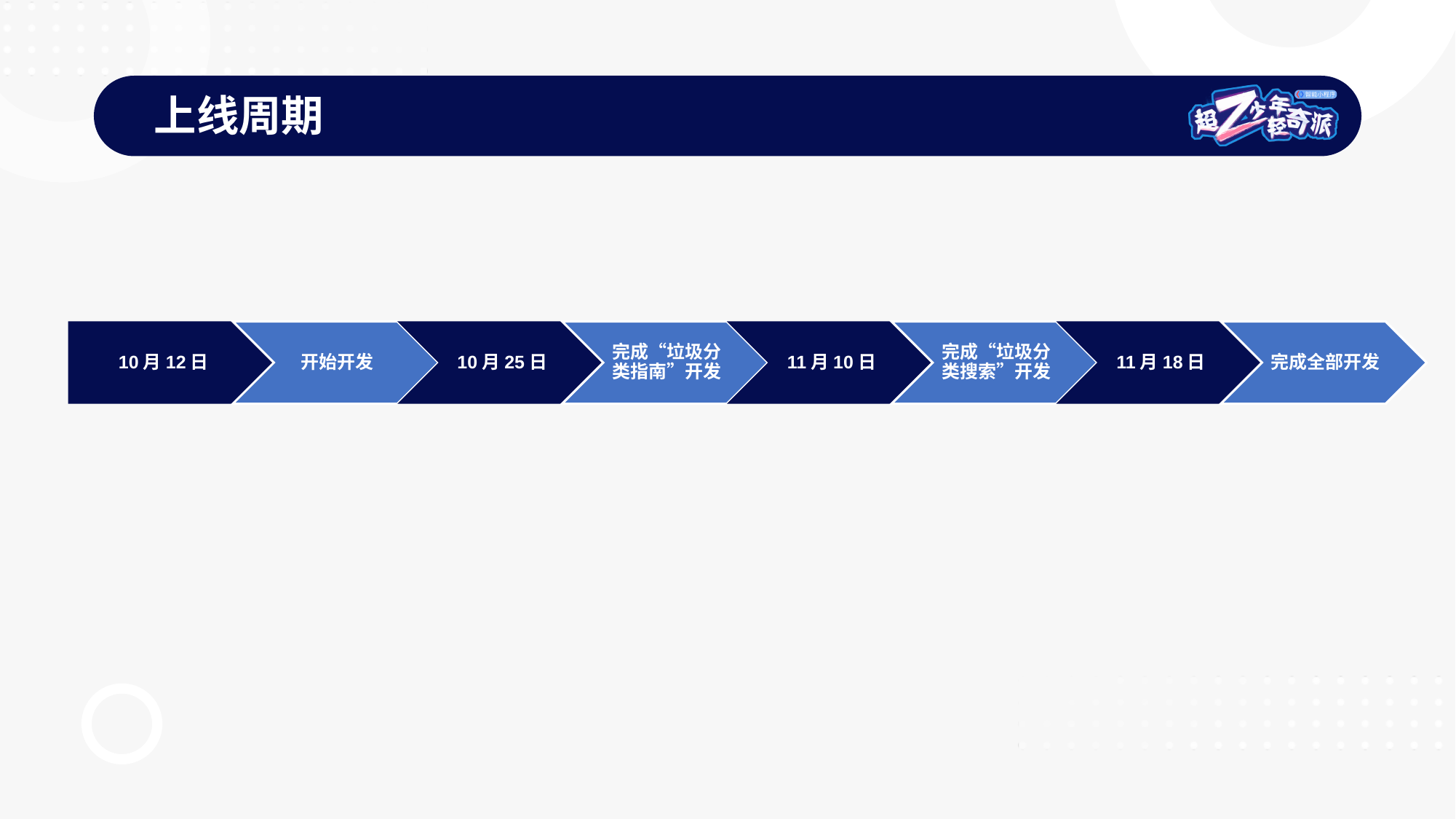

10月12日
开始开发
10月25日
完成“垃圾分类指南”开发
11月10日
完成“垃圾分类搜索”开发
11月18日
完成全部开发
上线周期